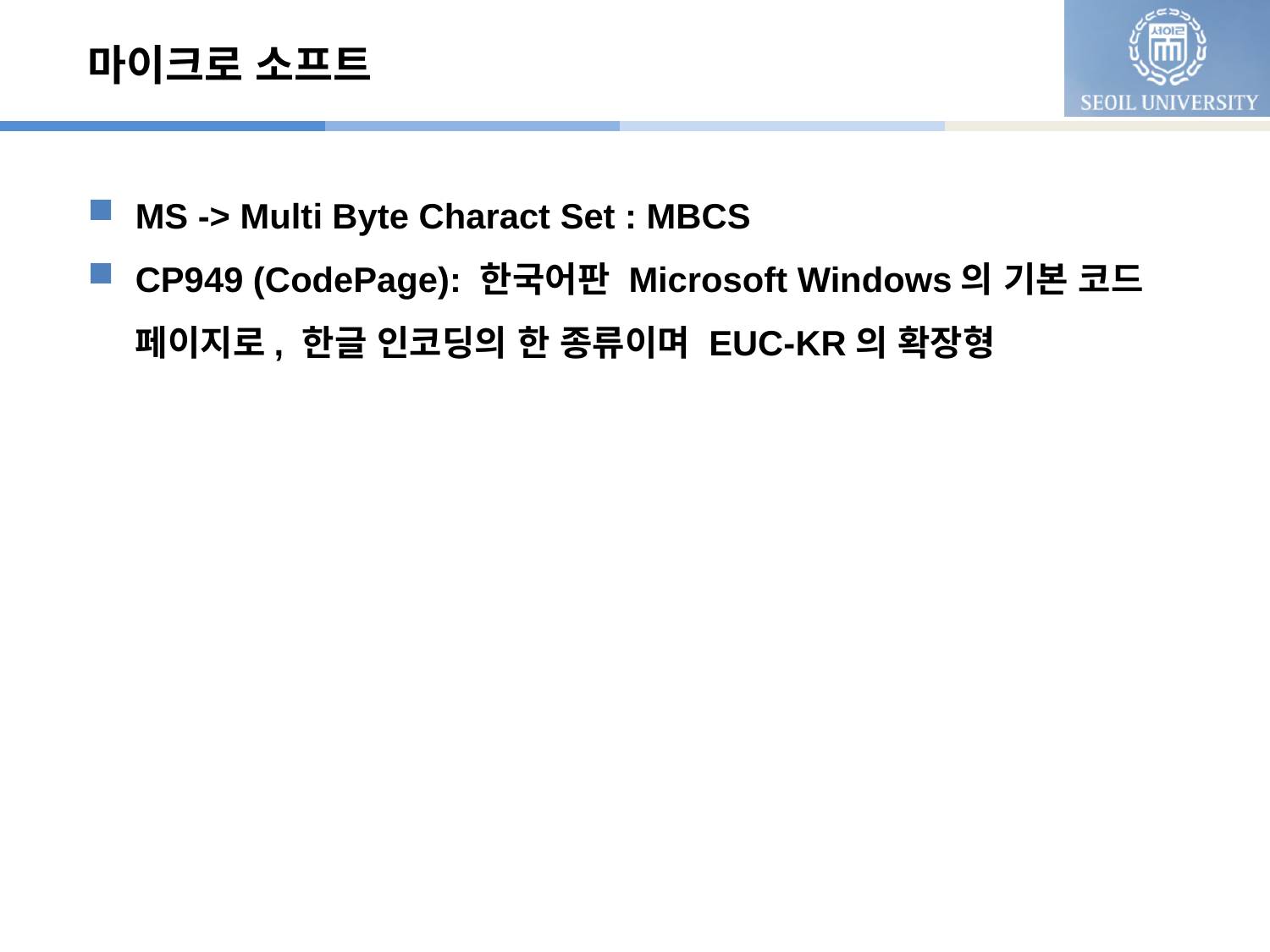

# 마이크로 소프트
MS -> Multi Byte Charact Set : MBCS
CP949 (CodePage): 한국어판 Microsoft Windows의 기본 코드 페이지로, 한글 인코딩의 한 종류이며 EUC-KR의 확장형